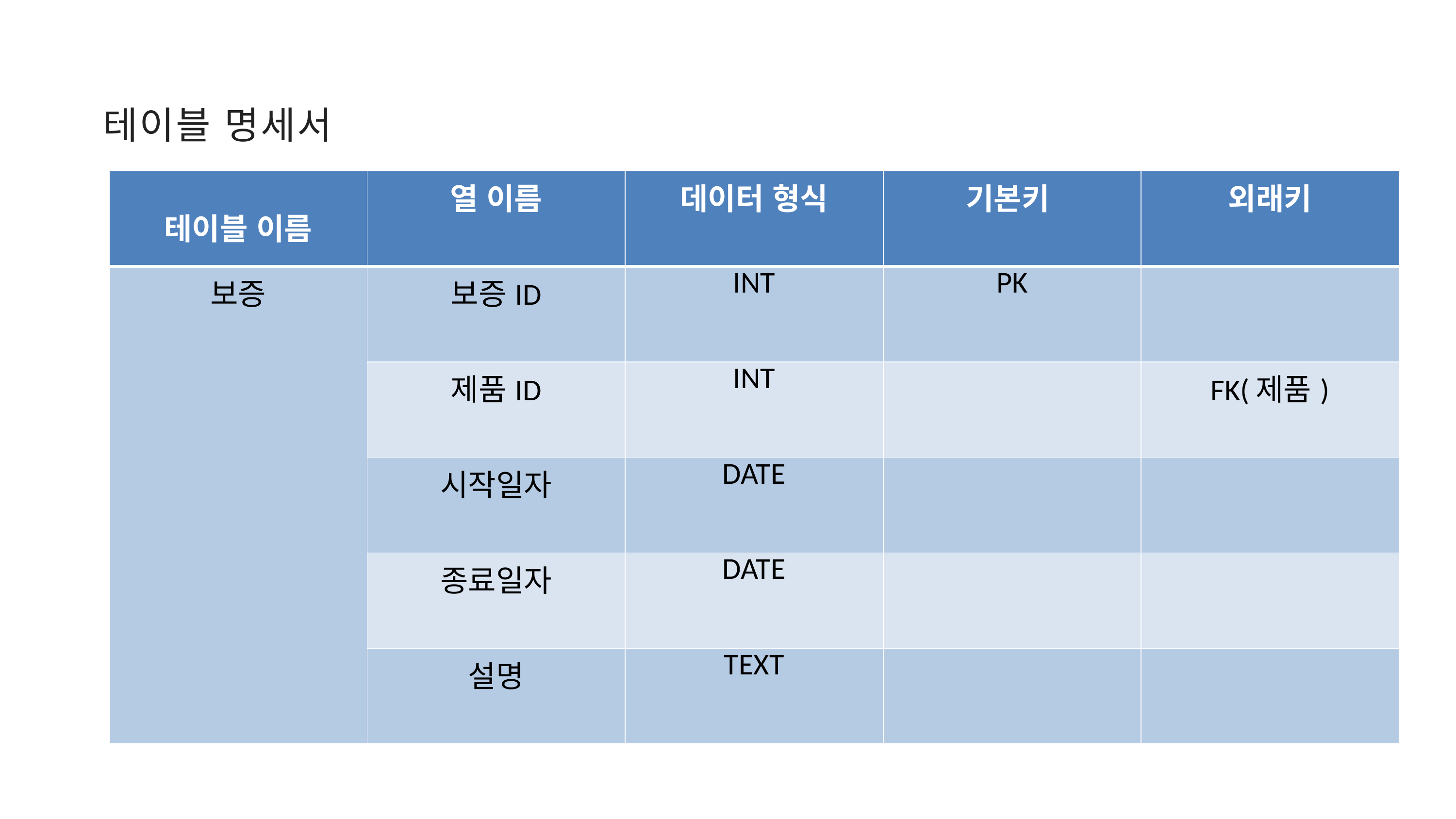

테이블 명세서
| 테이블 이름 | 열 이름 | 데이터 형식 | 기본키 | 외래키 |
| --- | --- | --- | --- | --- |
| 보증 | 보증ID | INT | PK |  |
|  | 제품ID | INT |  | FK(제품) |
|  | 시작일자 | DATE |  |  |
|  | 종료일자 | DATE |  |  |
|  | 설명 | TEXT |  |  |